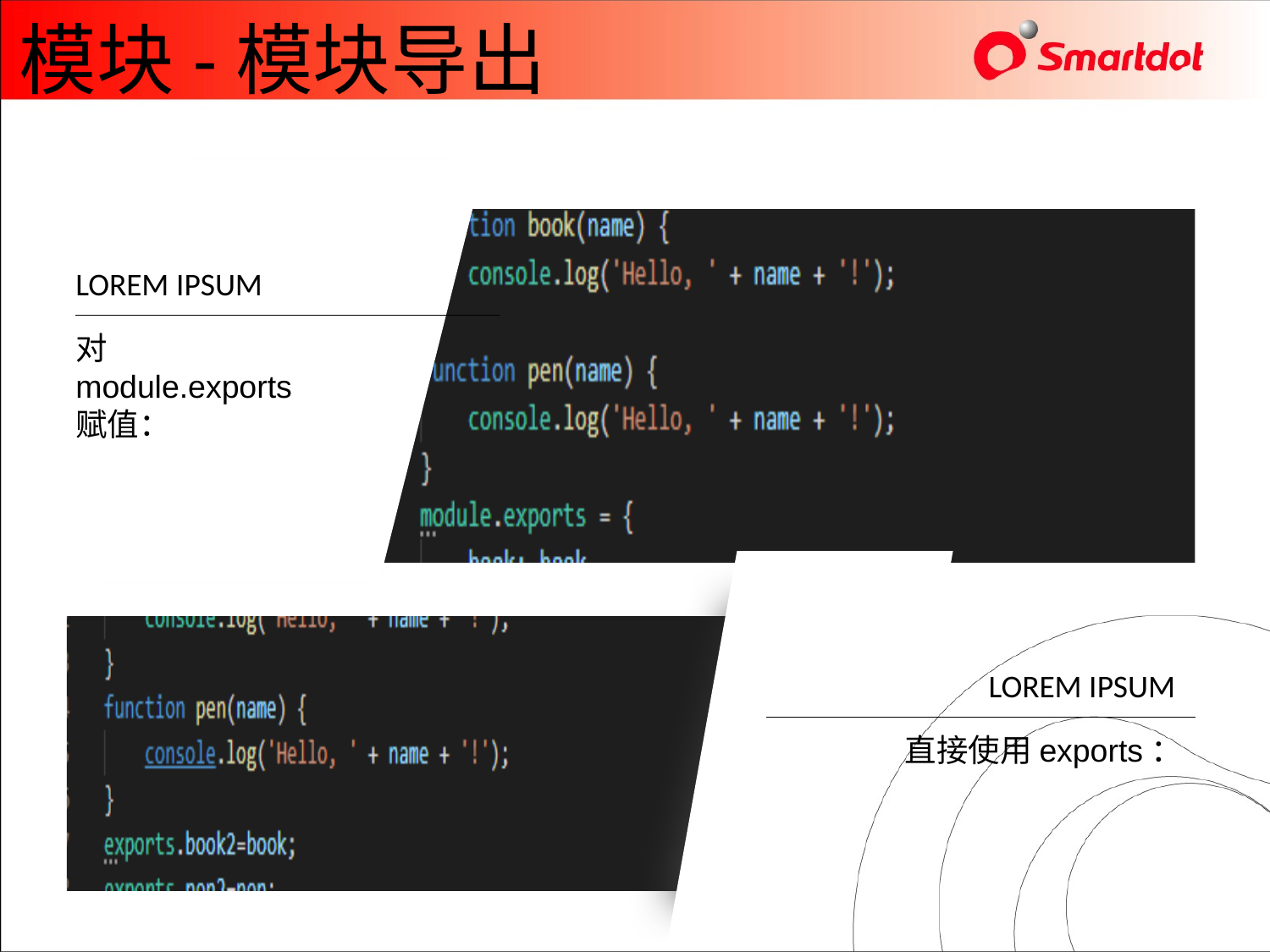

模块-模块导出

LOREM IPSUM
对module.exports赋值：

LOREM IPSUM
直接使用exports：